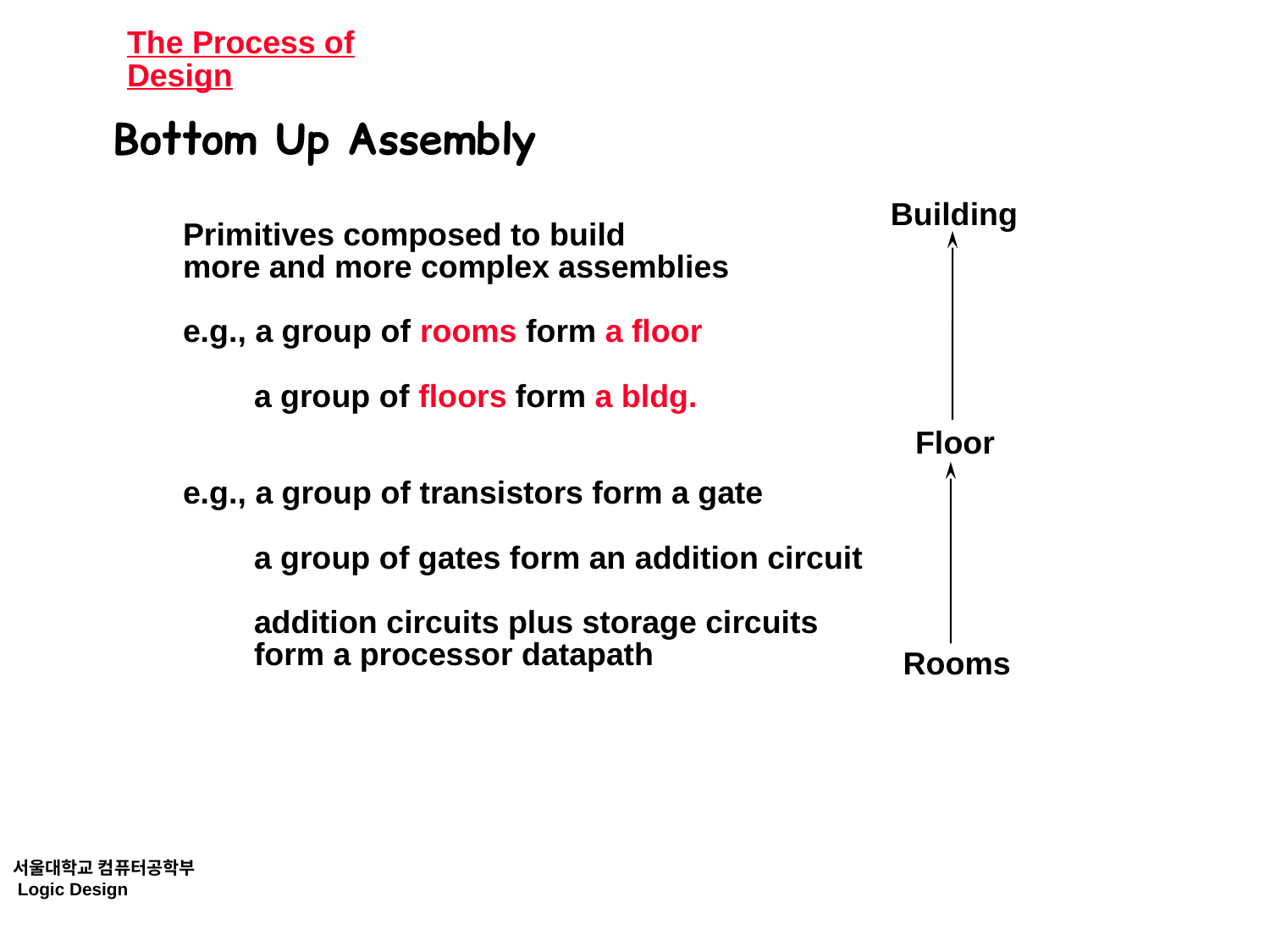

# The Process of Design
Bottom Up Assembly
Building
Primitives composed to build
more and more complex assemblies

e.g., a group of rooms form a floor

        a group of floors form a bldg.

e.g., a group of transistors form a gate

        a group of gates form an addition circuit

        addition circuits plus storage circuits
        form a processor datapath

Floor

Rooms
서울대학교 컴퓨터공학부
 Logic Design                                                                                                                                                                                                               Chap1.13